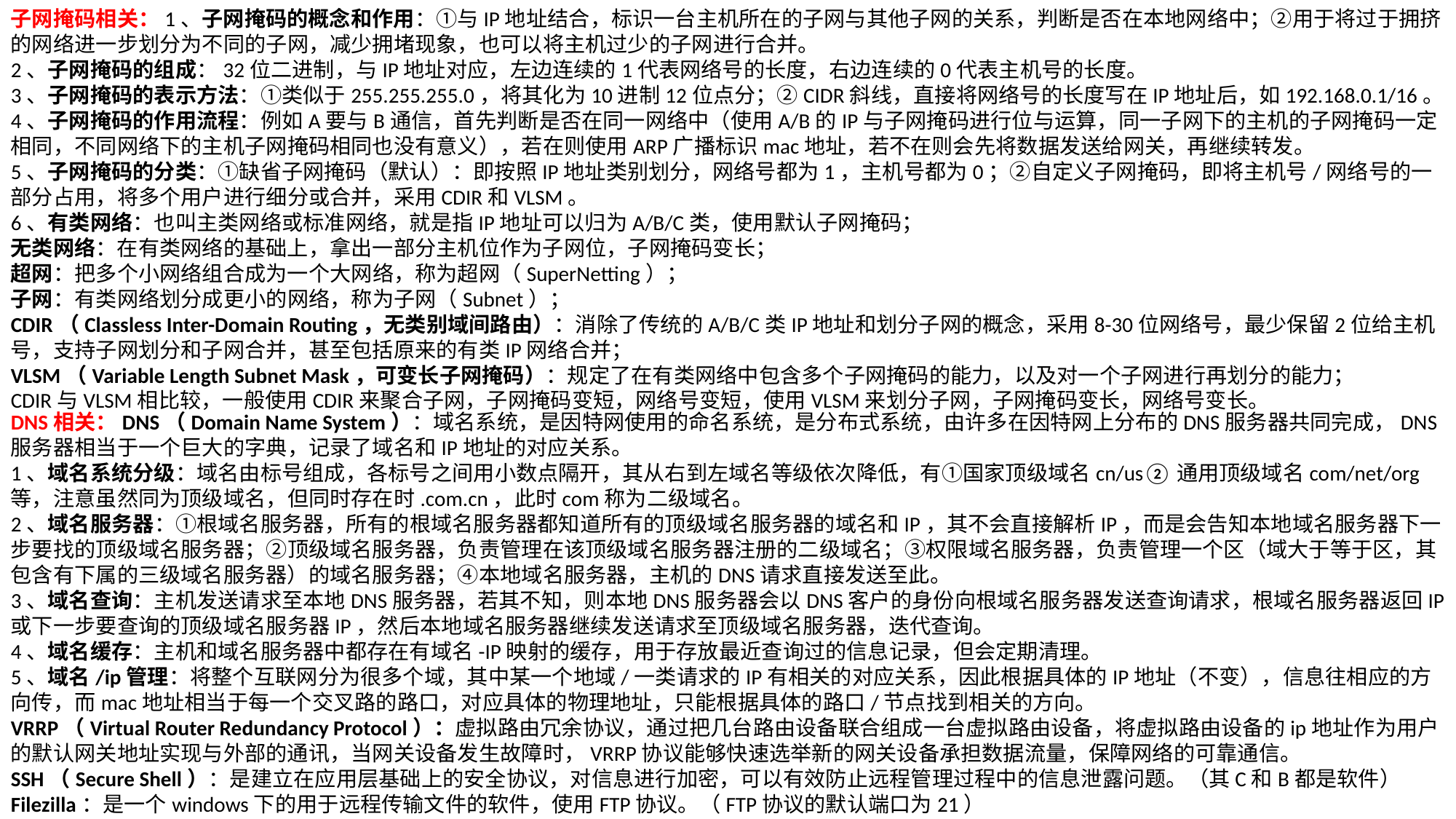

子网掩码相关：1、子网掩码的概念和作用：①与IP地址结合，标识一台主机所在的子网与其他子网的关系，判断是否在本地网络中；②用于将过于拥挤的网络进一步划分为不同的子网，减少拥堵现象，也可以将主机过少的子网进行合并。
2、子网掩码的组成：32位二进制，与IP地址对应，左边连续的1代表网络号的长度，右边连续的0代表主机号的长度。
3、子网掩码的表示方法：①类似于255.255.255.0，将其化为10进制12位点分；②CIDR斜线，直接将网络号的长度写在IP地址后，如192.168.0.1/16。
4、子网掩码的作用流程：例如A要与B通信，首先判断是否在同一网络中（使用A/B的IP与子网掩码进行位与运算，同一子网下的主机的子网掩码一定相同，不同网络下的主机子网掩码相同也没有意义），若在则使用ARP广播标识mac地址，若不在则会先将数据发送给网关，再继续转发。
5、子网掩码的分类：①缺省子网掩码（默认）：即按照IP地址类别划分，网络号都为1，主机号都为0；②自定义子网掩码，即将主机号/网络号的一部分占用，将多个用户进行细分或合并，采用CDIR和VLSM。
6、有类网络：也叫主类网络或标准网络，就是指IP地址可以归为A/B/C类，使用默认子网掩码；
无类网络：在有类网络的基础上，拿出一部分主机位作为子网位，子网掩码变长；
超网：把多个小网络组合成为一个大网络，称为超网（SuperNetting）；
子网：有类网络划分成更小的网络，称为子网（Subnet）；
CDIR（Classless Inter-Domain Routing，无类别域间路由）：消除了传统的A/B/C类IP地址和划分子网的概念，采用8-30位网络号，最少保留2位给主机号，支持子网划分和子网合并，甚至包括原来的有类IP网络合并；
VLSM（Variable Length Subnet Mask，可变长子网掩码）：规定了在有类网络中包含多个子网掩码的能力，以及对一个子网进行再划分的能力；
CDIR与VLSM相比较，一般使用CDIR来聚合子网，子网掩码变短，网络号变短，使用VLSM来划分子网，子网掩码变长，网络号变长。
DNS相关：DNS（Domain Name System）：域名系统，是因特网使用的命名系统，是分布式系统，由许多在因特网上分布的DNS服务器共同完成，DNS服务器相当于一个巨大的字典，记录了域名和IP地址的对应关系。
1、域名系统分级：域名由标号组成，各标号之间用小数点隔开，其从右到左域名等级依次降低，有①国家顶级域名cn/us②通用顶级域名com/net/org等，注意虽然同为顶级域名，但同时存在时.com.cn，此时com称为二级域名。
2、域名服务器：①根域名服务器，所有的根域名服务器都知道所有的顶级域名服务器的域名和IP，其不会直接解析IP，而是会告知本地域名服务器下一步要找的顶级域名服务器；②顶级域名服务器，负责管理在该顶级域名服务器注册的二级域名；③权限域名服务器，负责管理一个区（域大于等于区，其包含有下属的三级域名服务器）的域名服务器；④本地域名服务器，主机的DNS请求直接发送至此。
3、域名查询：主机发送请求至本地DNS服务器，若其不知，则本地DNS服务器会以DNS客户的身份向根域名服务器发送查询请求，根域名服务器返回IP或下一步要查询的顶级域名服务器IP，然后本地域名服务器继续发送请求至顶级域名服务器，迭代查询。
4、域名缓存：主机和域名服务器中都存在有域名-IP映射的缓存，用于存放最近查询过的信息记录，但会定期清理。
5、域名/ip管理：将整个互联网分为很多个域，其中某一个地域/一类请求的IP有相关的对应关系，因此根据具体的IP地址（不变），信息往相应的方向传，而mac地址相当于每一个交叉路的路口，对应具体的物理地址，只能根据具体的路口/节点找到相关的方向。
VRRP（Virtual Router Redundancy Protocol）：虚拟路由冗余协议，通过把几台路由设备联合组成一台虚拟路由设备，将虚拟路由设备的ip地址作为用户的默认网关地址实现与外部的通讯，当网关设备发生故障时，VRRP协议能够快速选举新的网关设备承担数据流量，保障网络的可靠通信。
SSH（Secure Shell）：是建立在应用层基础上的安全协议，对信息进行加密，可以有效防止远程管理过程中的信息泄露问题。（其C和B都是软件）
Filezilla：是一个windows下的用于远程传输文件的软件，使用FTP协议。（FTP协议的默认端口为21）